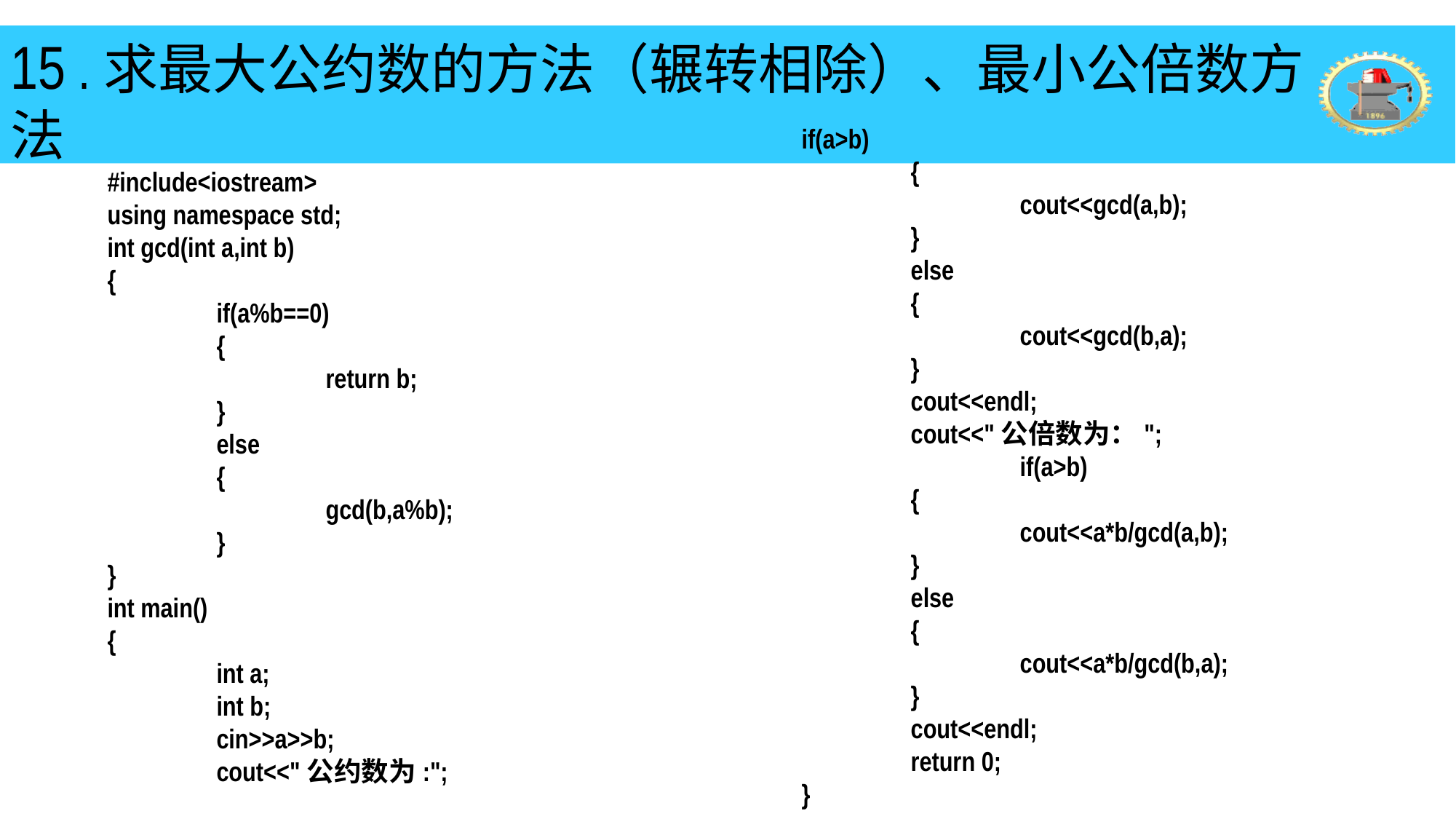

15 .求最大公约数的方法（辗转相除）、最小公倍数方法
if(a>b)
	{
		cout<<gcd(a,b);
	}
	else
	{
		cout<<gcd(b,a);
	}
	cout<<endl;
	cout<<"公倍数为：";
		if(a>b)
	{
		cout<<a*b/gcd(a,b);
	}
	else
	{
		cout<<a*b/gcd(b,a);
	}
	cout<<endl;
	return 0;
}

#include<iostream>
using namespace std;
int gcd(int a,int b)
{
	if(a%b==0)
	{
		return b;
	}
	else
	{
		gcd(b,a%b);
	}
}
int main()
{
	int a;
	int b;
	cin>>a>>b;
	cout<<"公约数为:";